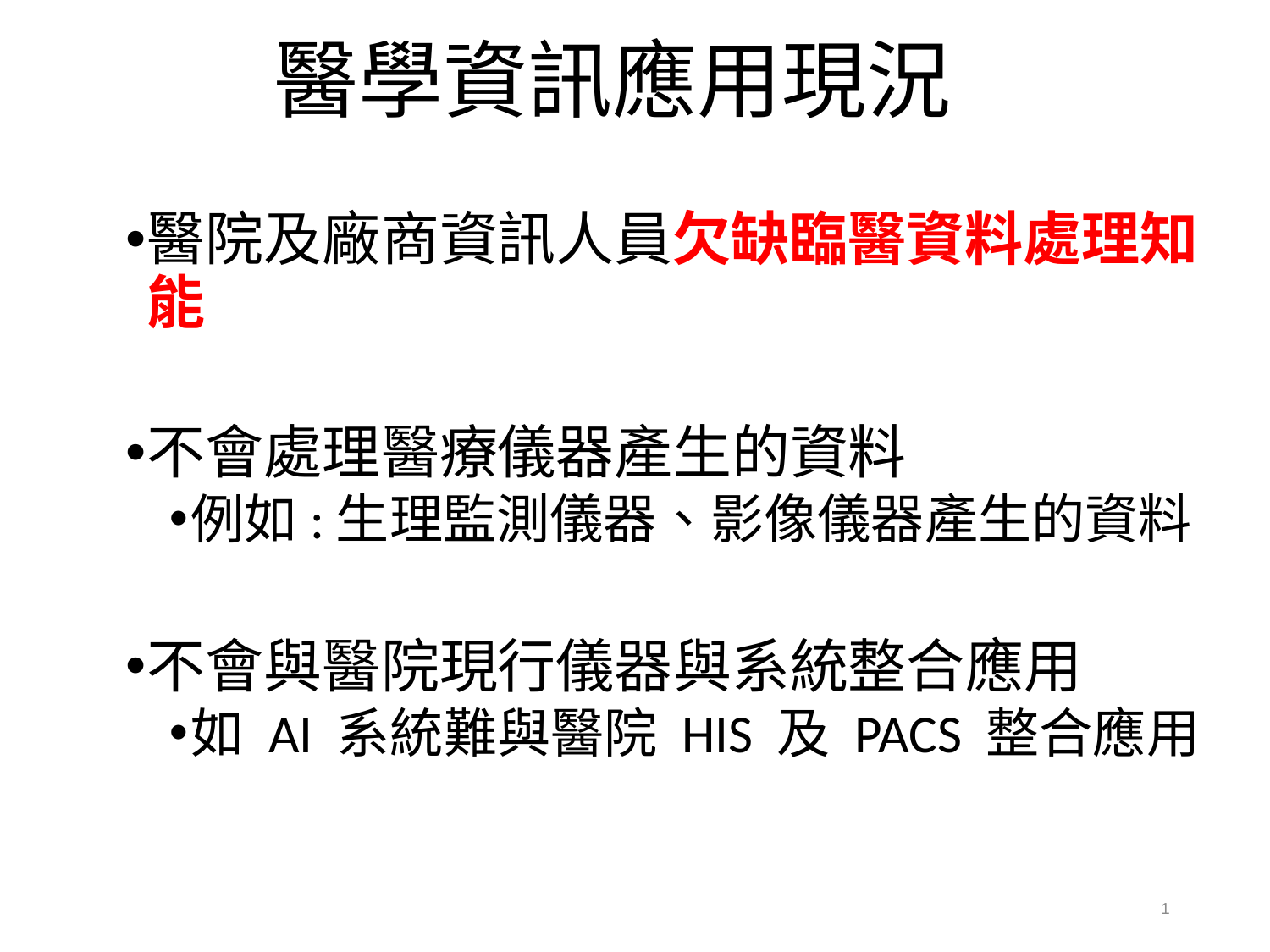

# 醫學資訊應用現況
醫院及廠商資訊人員欠缺臨醫資料處理知能

不會處理醫療儀器產生的資料
例如:生理監測儀器、影像儀器產生的資料

不會與醫院現行儀器與系統整合應用
如 AI 系統難與醫院 HIS 及 PACS 整合應用
1